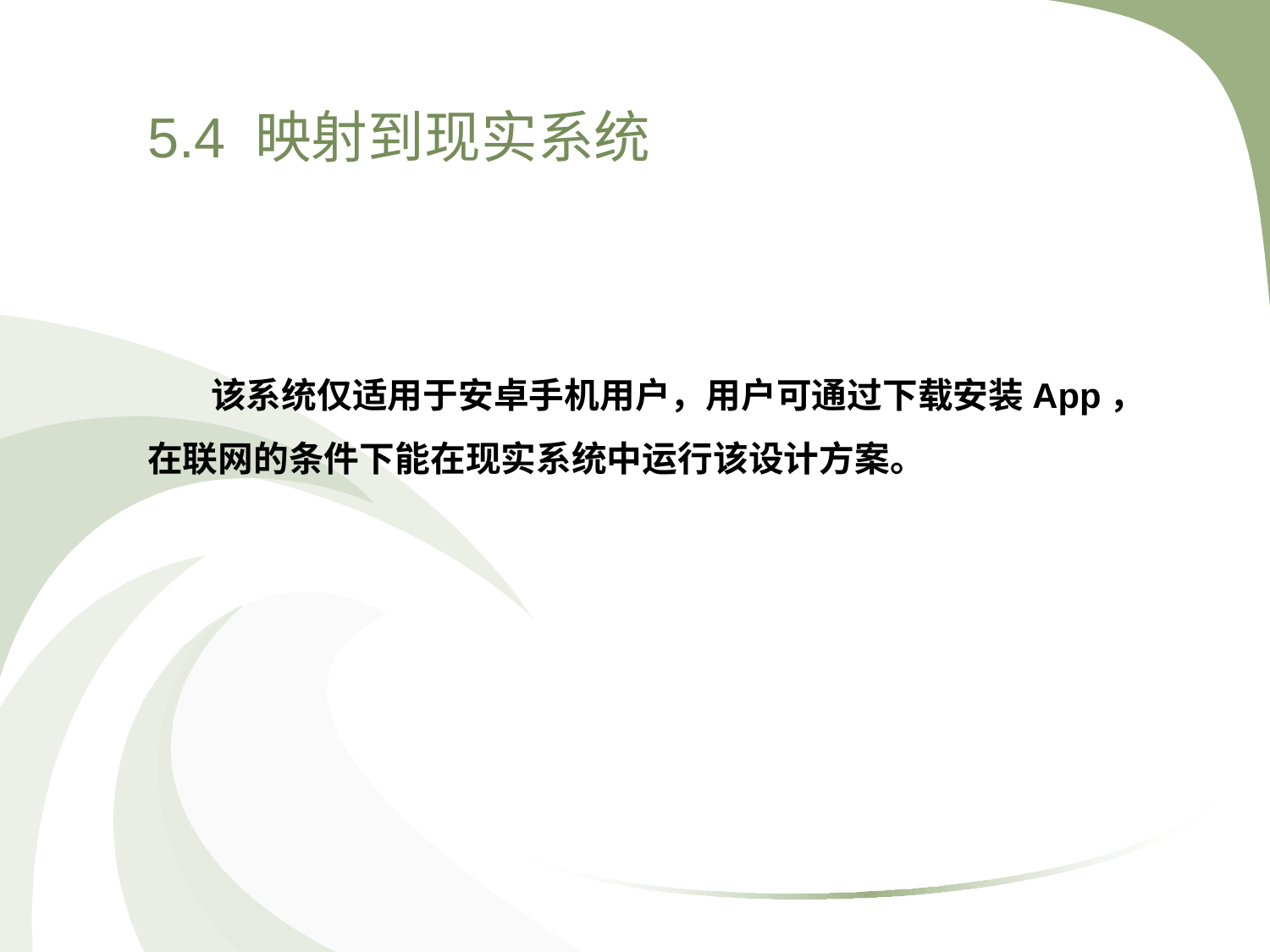

5.4 映射到现实系统
该系统仅适用于安卓手机用户，用户可通过下载安装App，在联网的条件下能在现实系统中运行该设计方案。